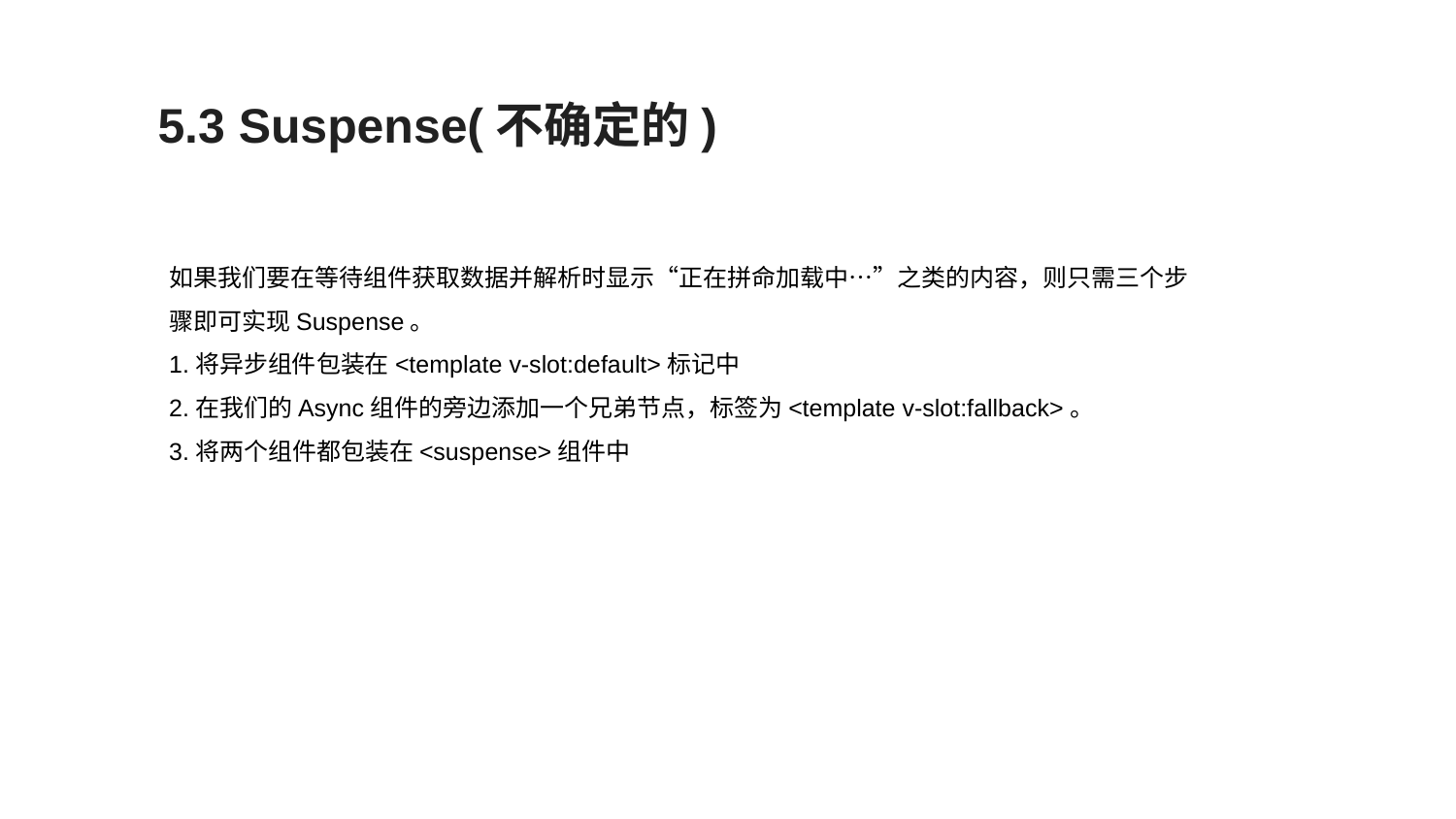

5.3 Suspense(不确定的)
如果我们要在等待组件获取数据并解析时显示“正在拼命加载中…”之类的内容，则只需三个步骤即可实现Suspense。
1.将异步组件包装在<template v-slot:default>标记中
2.在我们的Async组件的旁边添加一个兄弟节点，标签为<template v-slot:fallback>。
3.将两个组件都包装在<suspense>组件中